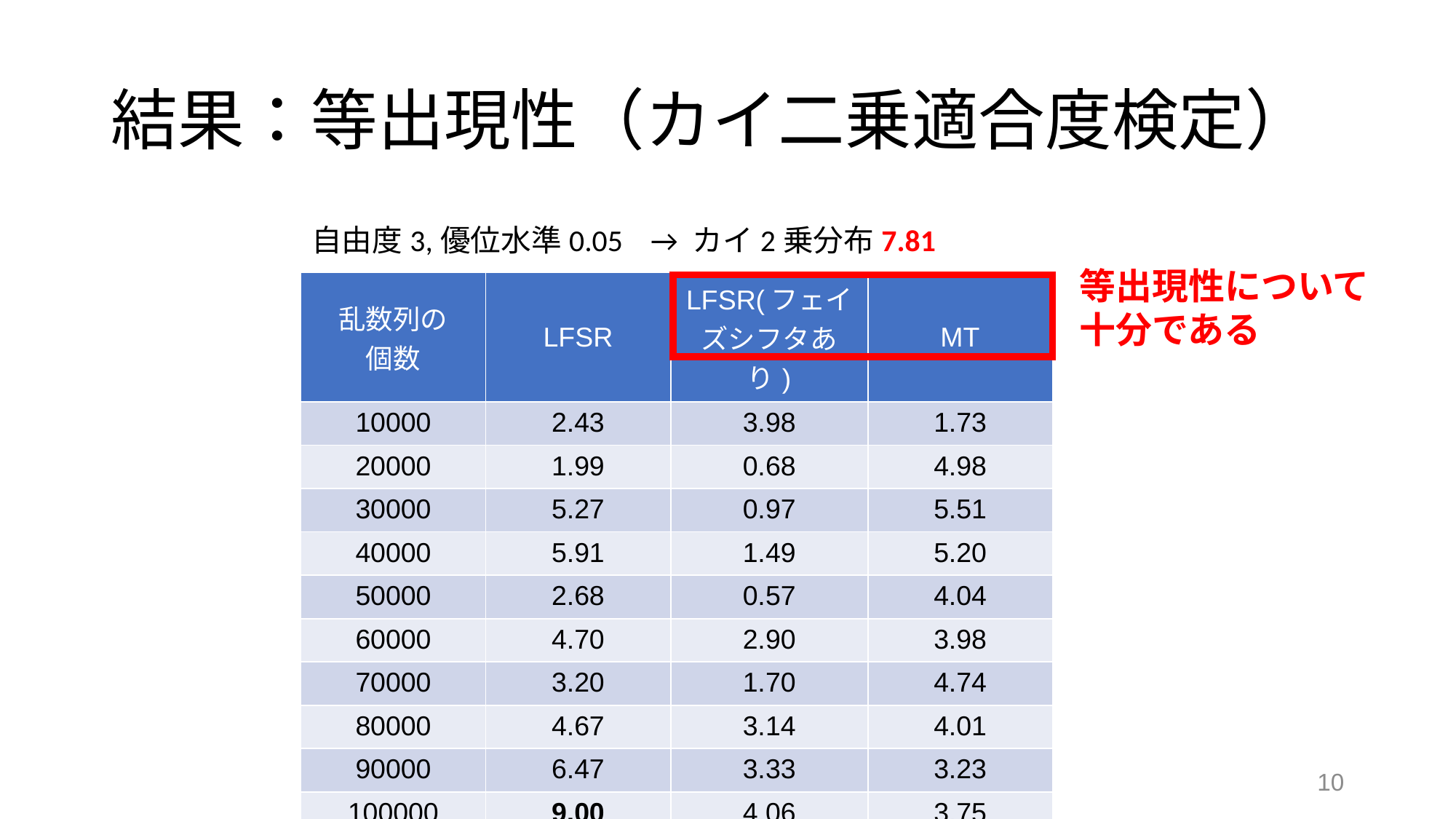

# 結果：等出現性（カイ二乗適合度検定）
自由度3,優位水準0.05    → カイ2乗分布7.81
等出現性について
十分である
| 乱数列の 個数 | LFSR | LFSR(フェイズシフタあり) | MT |
| --- | --- | --- | --- |
| 10000 | 2.43 | 3.98 | 1.73 |
| 20000 | 1.99 | 0.68 | 4.98 |
| 30000 | 5.27 | 0.97 | 5.51 |
| 40000 | 5.91 | 1.49 | 5.20 |
| 50000 | 2.68 | 0.57 | 4.04 |
| 60000 | 4.70 | 2.90 | 3.98 |
| 70000 | 3.20 | 1.70 | 4.74 |
| 80000 | 4.67 | 3.14 | 4.01 |
| 90000 | 6.47 | 3.33 | 3.23 |
| 100000 | 9.00 | 4.06 | 3.75 |

10